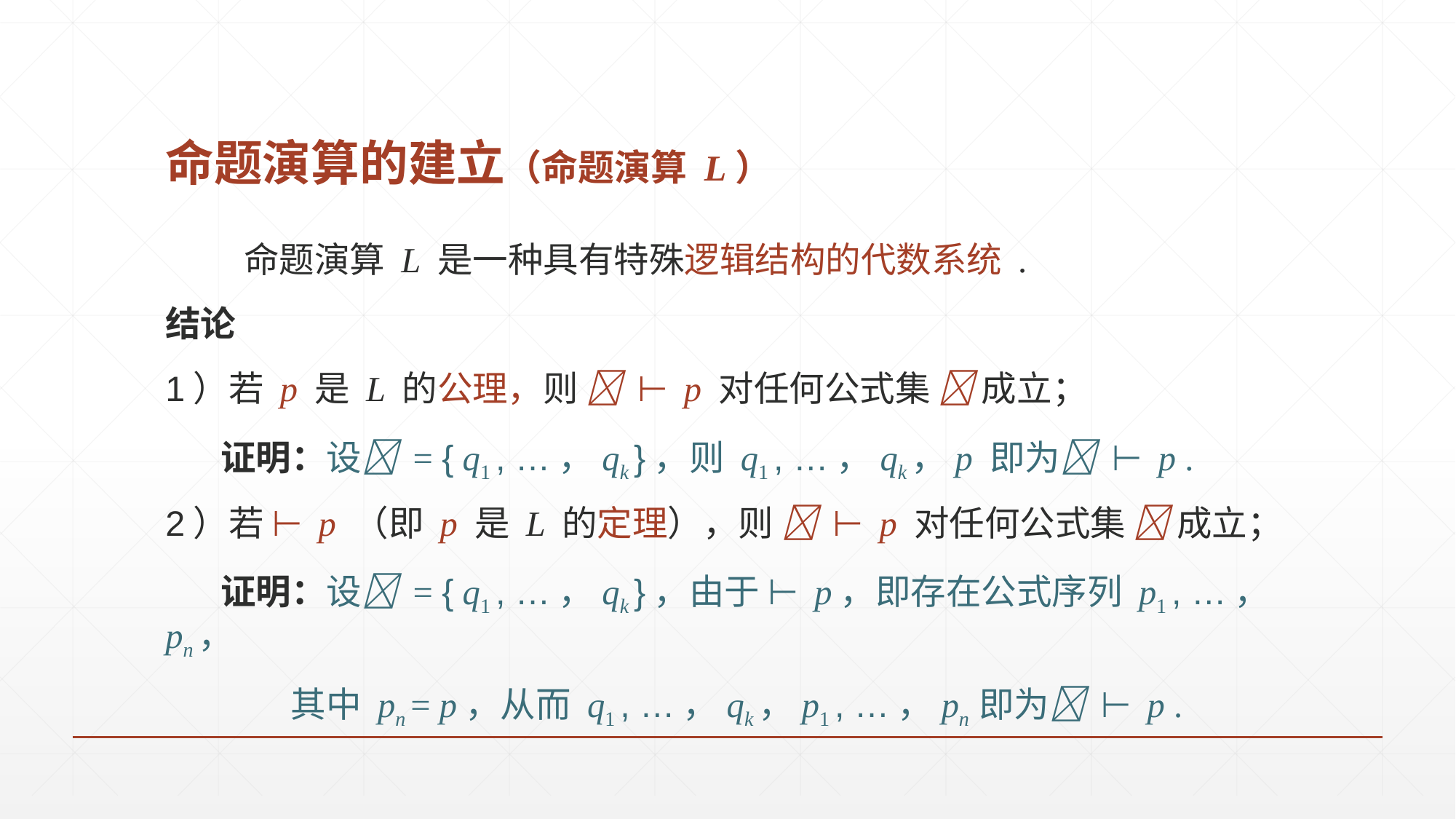

# 命题演算的建立（命题演算 L）
         命题演算 L 是一种具有特殊逻辑结构的代数系统 .
结论
1）若 p 是 L 的公理，则 Γ  ⊢ p 对任何公式集 Γ 成立；
      证明：设Γ = { q1 , …，qk }，则 q1 , …，qk，p 即为Γ  ⊢ p .
2）若 ⊢ p （即 p 是 L 的定理），则 Γ  ⊢ p 对任何公式集 Γ 成立；
      证明：设Γ = { q1 , …，qk }，由于 ⊢ p，即存在公式序列 p1 , …，pn，
               其中 pn = p，从而 q1 , …，qk，p1 , …，pn 即为Γ  ⊢ p .